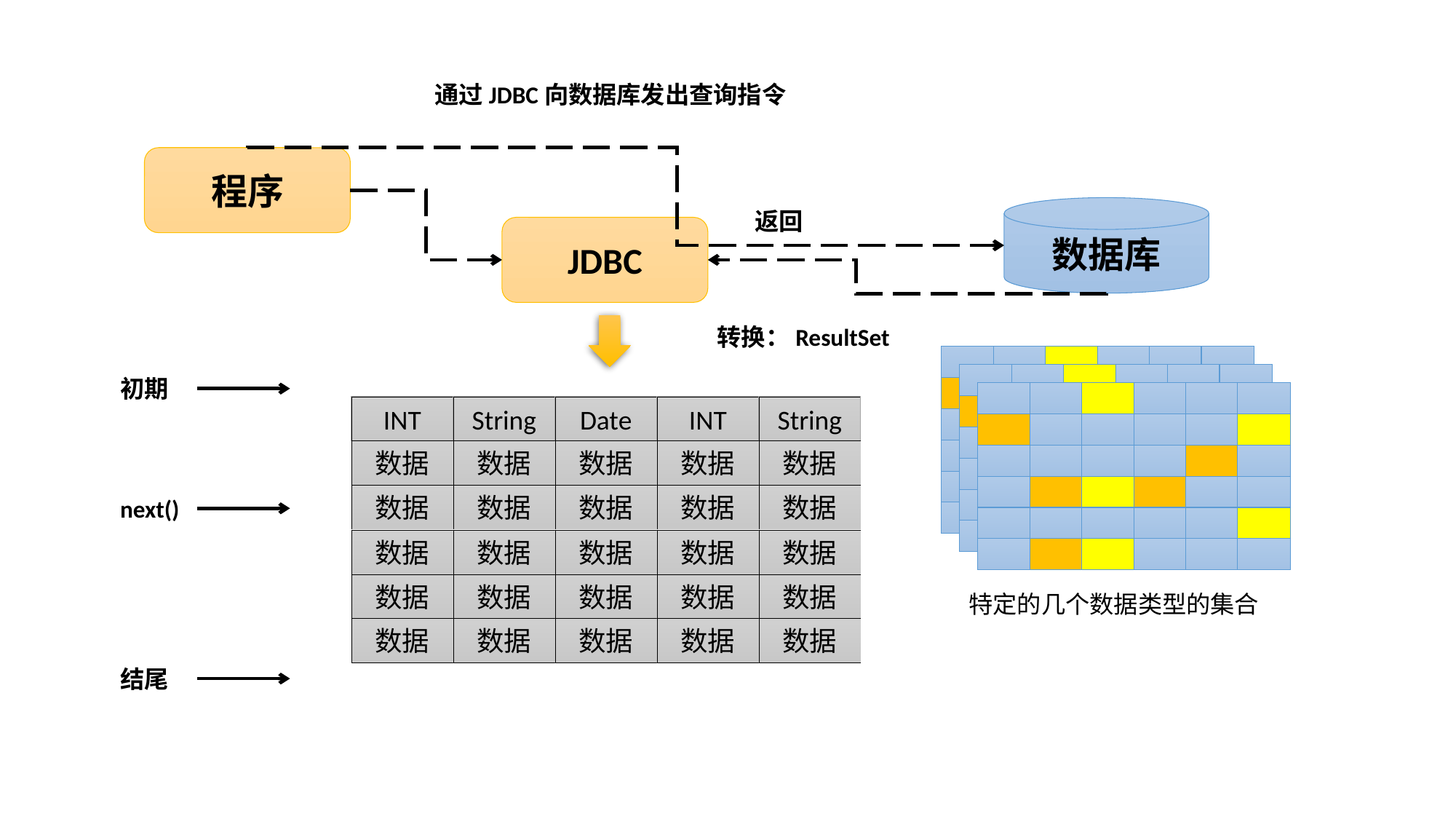

通过JDBC向数据库发出查询指令
程序
数据库
返回
JDBC

转换：ResultSet

初期

INT
String
Date
INT
String

数据
数据
数据
数据
数据

数据
数据
数据
数据
数据
next()

数据
数据
数据
数据
数据

数据
数据
数据
数据
数据
特定的几个数据类型的集合
数据
数据
数据
数据
数据
结尾